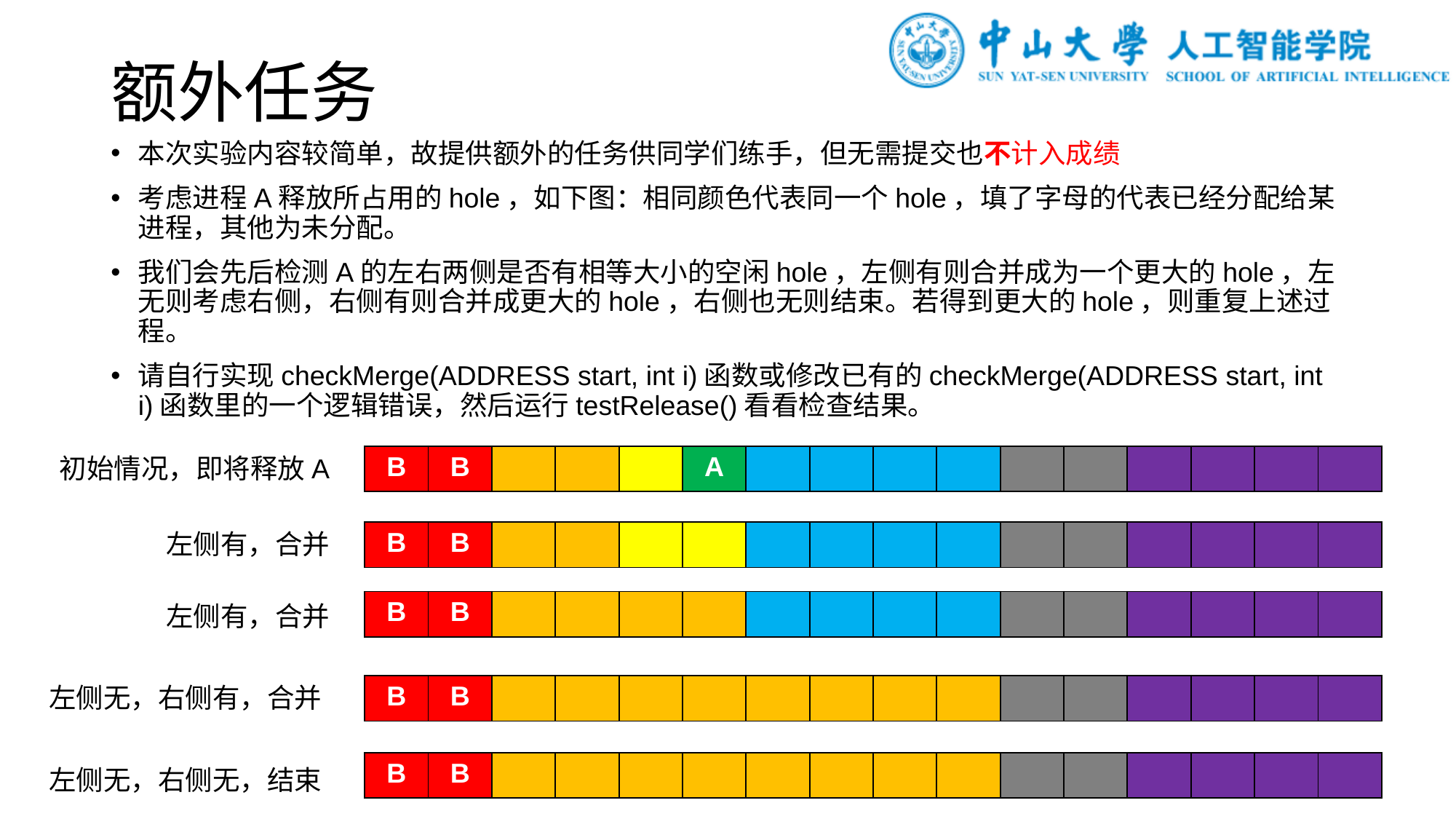

# 额外任务
本次实验内容较简单，故提供额外的任务供同学们练手，但无需提交也不计入成绩
考虑进程A释放所占用的hole，如下图：相同颜色代表同一个hole，填了字母的代表已经分配给某进程，其他为未分配。
我们会先后检测A的左右两侧是否有相等大小的空闲hole，左侧有则合并成为一个更大的hole，左无则考虑右侧，右侧有则合并成更大的hole，右侧也无则结束。若得到更大的hole，则重复上述过程。
请自行实现checkMerge(ADDRESS start, int i)函数或修改已有的checkMerge(ADDRESS start, int i)函数里的一个逻辑错误，然后运行testRelease()看看检查结果。

初始情况，即将释放A
| B | B |  |  |  | A |  |  |  |  |  |  |  |  |  |  |
| --- | --- | --- | --- | --- | --- | --- | --- | --- | --- | --- | --- | --- | --- | --- | --- |
左侧有，合并
| B | B |  |  |  |  |  |  |  |  |  |  |  |  |  |  |
| --- | --- | --- | --- | --- | --- | --- | --- | --- | --- | --- | --- | --- | --- | --- | --- |
| B | B |  |  |  |  |  |  |  |  |  |  |  |  |  |  |
| --- | --- | --- | --- | --- | --- | --- | --- | --- | --- | --- | --- | --- | --- | --- | --- |
左侧有，合并
左侧无，右侧有，合并
| B | B |  |  |  |  |  |  |  |  |  |  |  |  |  |  |
| --- | --- | --- | --- | --- | --- | --- | --- | --- | --- | --- | --- | --- | --- | --- | --- |
| B | B |  |  |  |  |  |  |  |  |  |  |  |  |  |  |
| --- | --- | --- | --- | --- | --- | --- | --- | --- | --- | --- | --- | --- | --- | --- | --- |
左侧无，右侧无，结束